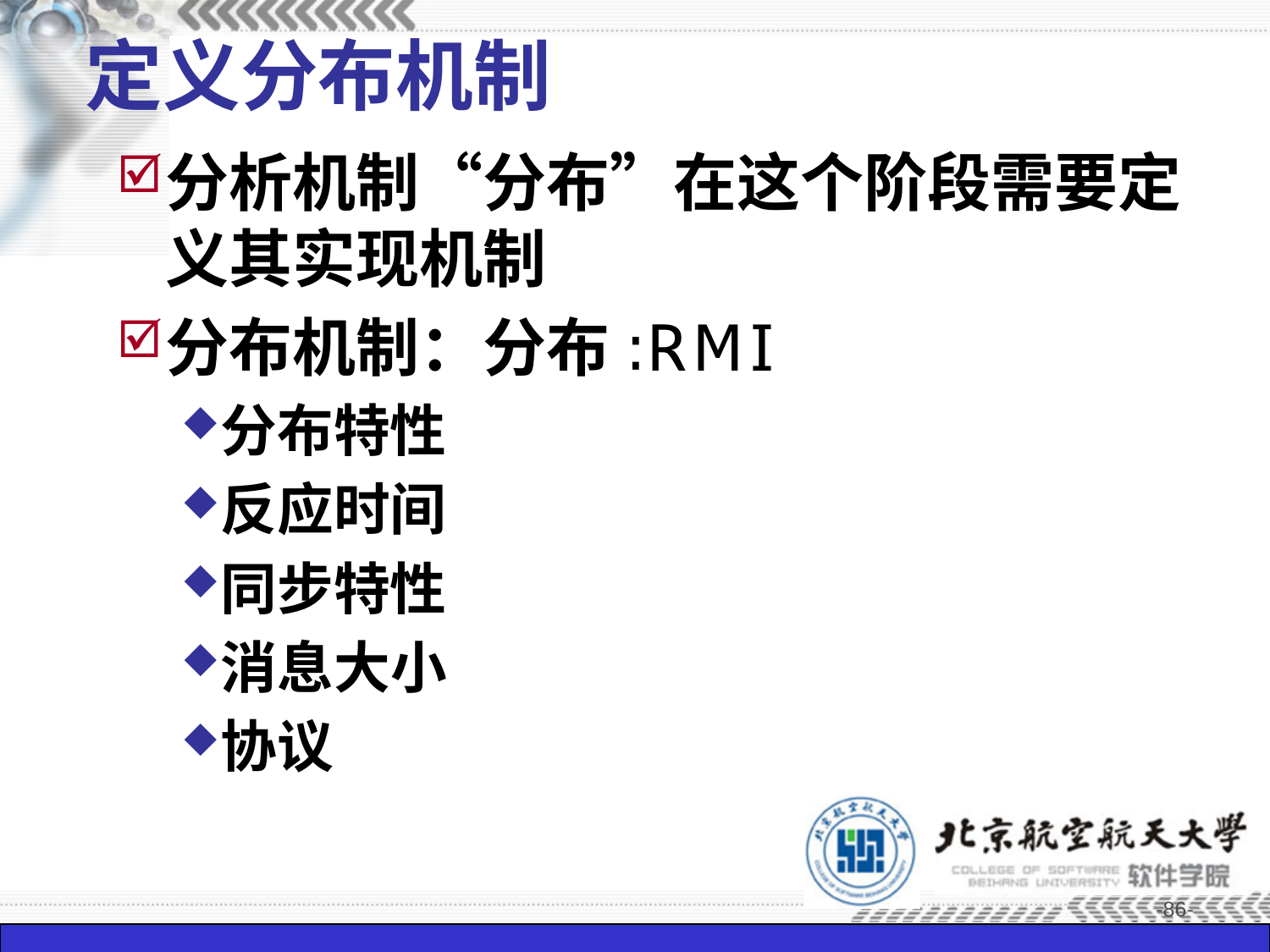

# 定义分布机制
分析机制“分布”在这个阶段需要定义其实现机制
分布机制：分布:RMI
分布特性
反应时间
同步特性
消息大小
协议
-86-